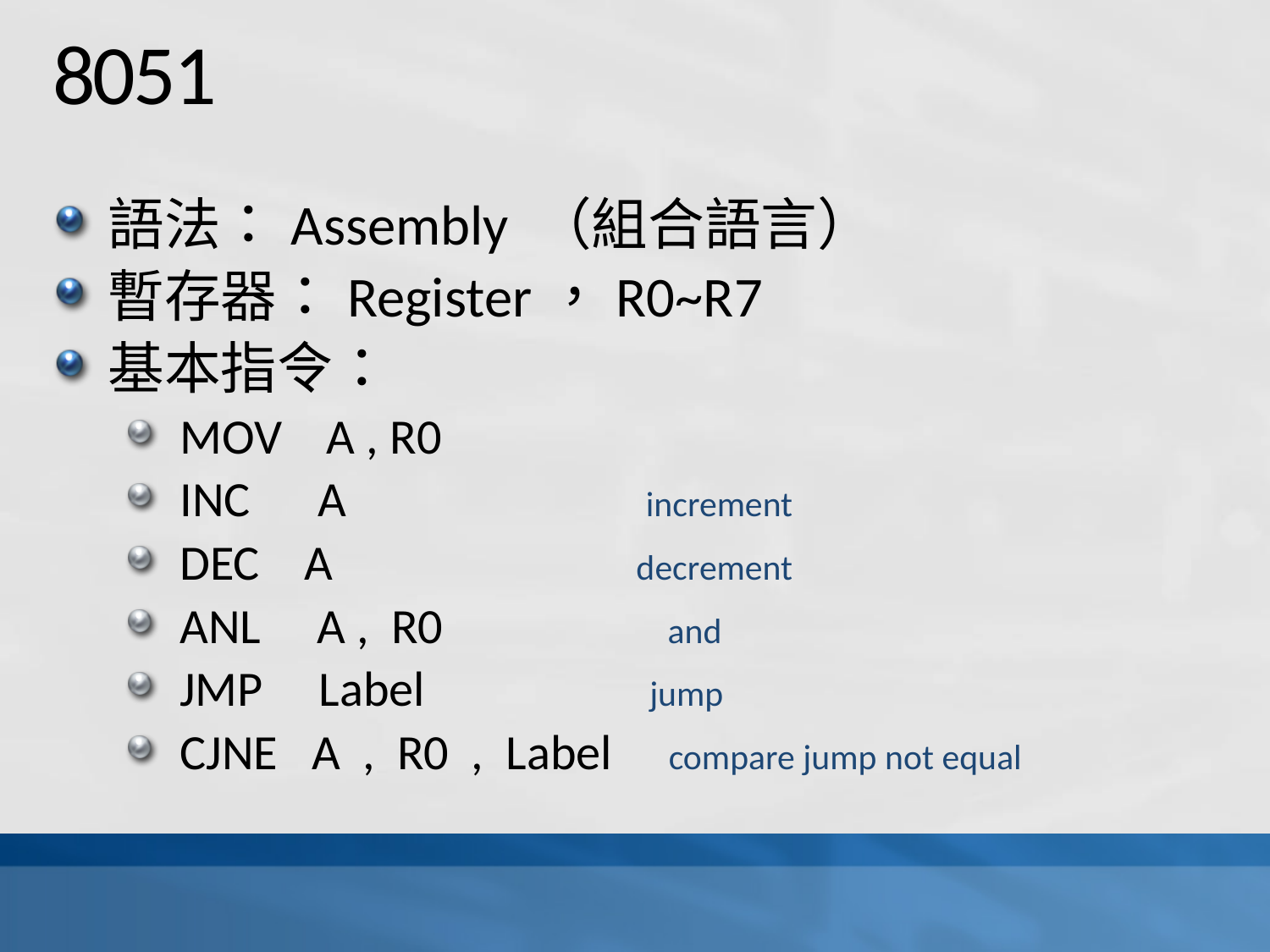

# 8051
語法：Assembly （組合語言）
暫存器：Register，R0~R7
基本指令：
MOV    A , R0
INC      A                           increment
DEC    A                           decrement
ANL     A ,  R0                    and
JMP     Label                    jump
CJNE   A  ,  R0  ,  Label     compare jump not equal